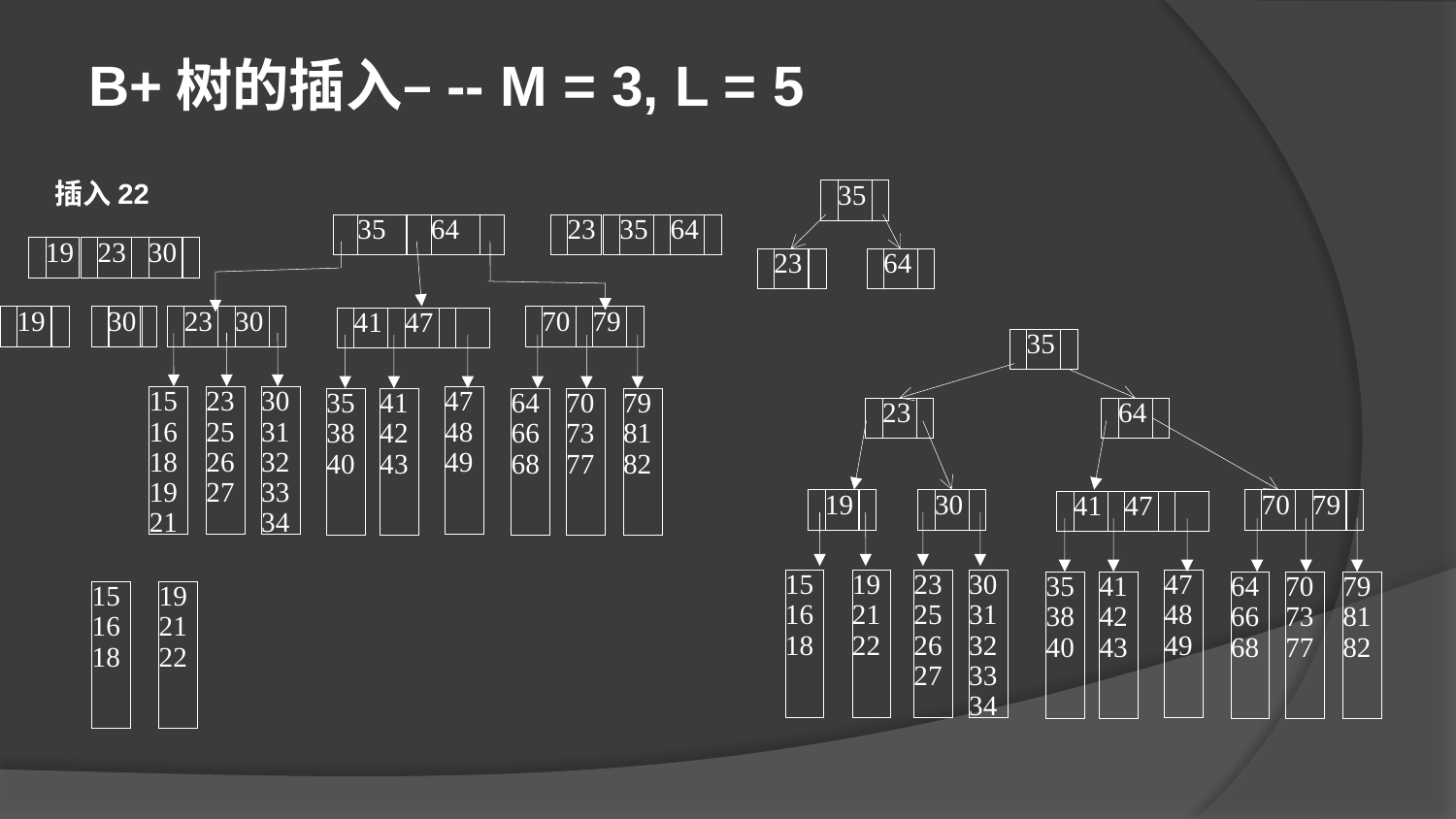

B+树的插入–-- M = 3, L = 5
插入22

35

23

64

35

64

70

79

23

30

41

47

15
16
18
19
21
23
25
26
27
30
31
32
33
34
47
48
49
35
38
40
41
42
43
64
66
68
70
73
77
79
81
82

23

35

64

19

23

30

19

30

35

23

64

19

30

70

79

41

47

15
16
18
19
21
22
23
25
26
27
30
31
32
33
34
47
48
49
35
38
40
41
42
43
64
66
68
70
73
77
79
81
82
15
16
18
19
21
22